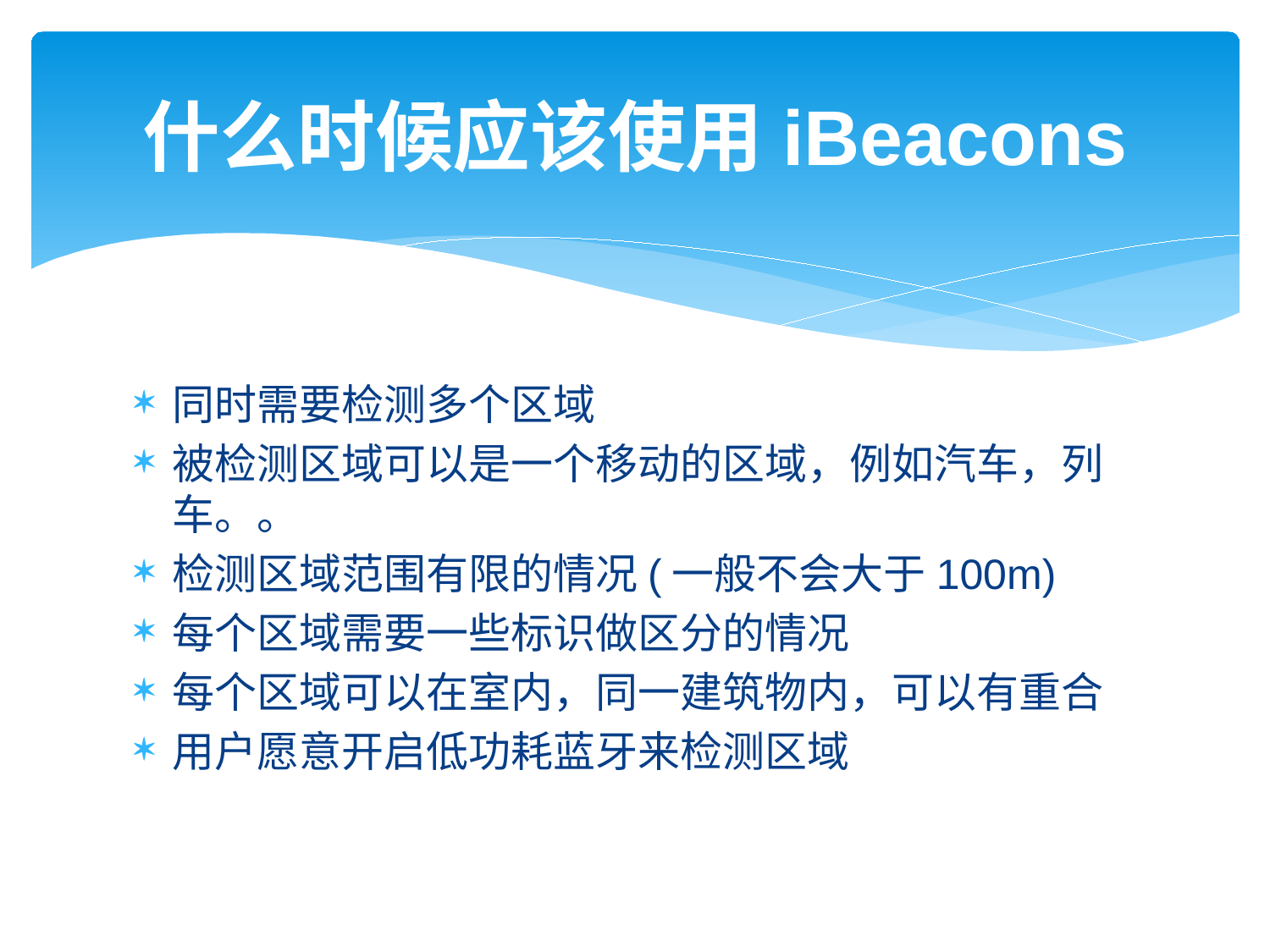

# 什么时候应该使用iBeacons
同时需要检测多个区域
被检测区域可以是一个移动的区域，例如汽车，列车。。
检测区域范围有限的情况(一般不会大于100m)
每个区域需要一些标识做区分的情况
每个区域可以在室内，同一建筑物内，可以有重合
用户愿意开启低功耗蓝牙来检测区域